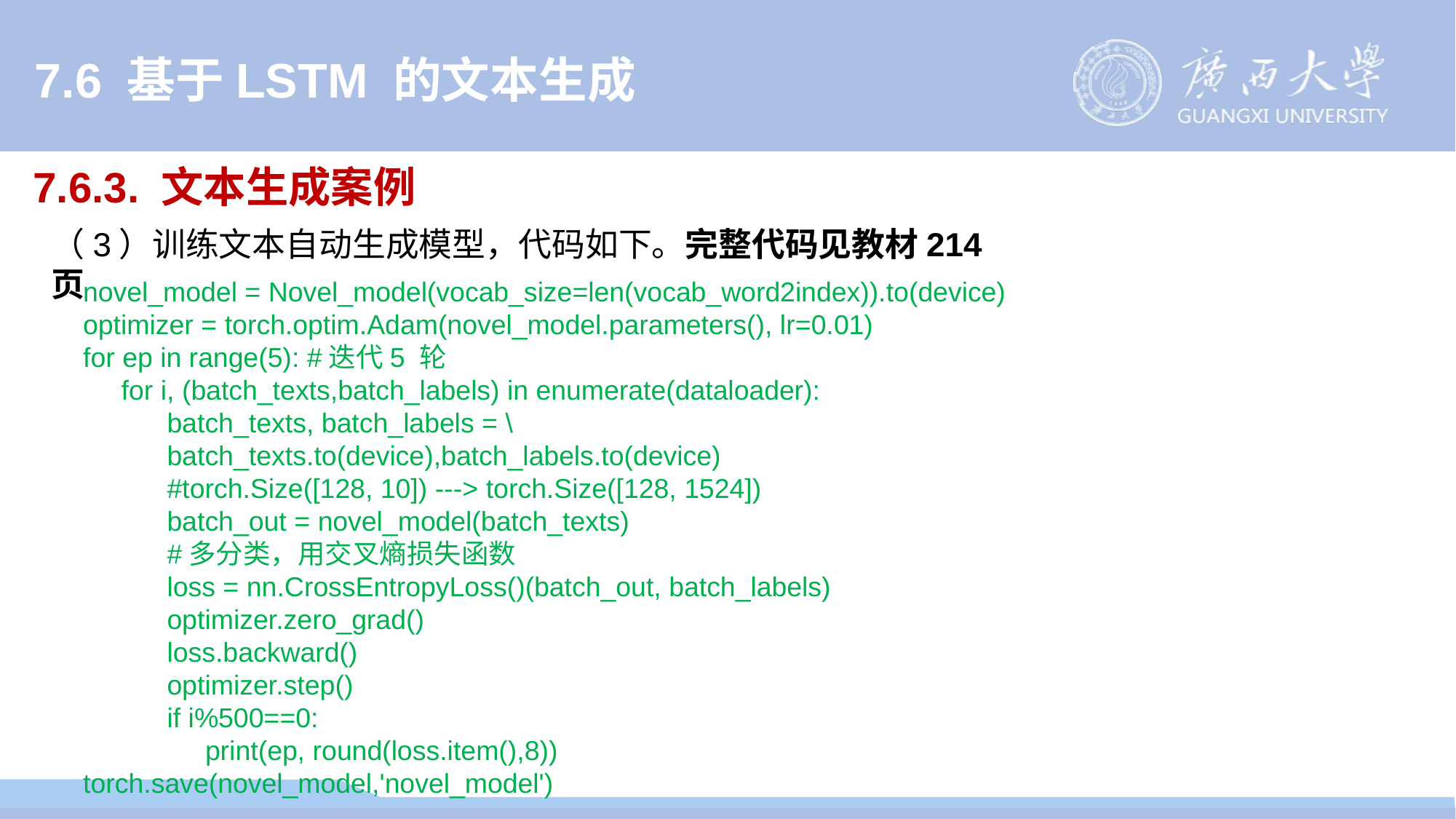

7.6 基于LSTM 的文本生成
7.6.3. 文本生成案例
（3）训练文本自动生成模型，代码如下。完整代码见教材214页
novel_model = Novel_model(vocab_size=len(vocab_word2index)).to(device)
optimizer = torch.optim.Adam(novel_model.parameters(), lr=0.01)
for ep in range(5): #迭代5 轮
     for i, (batch_texts,batch_labels) in enumerate(dataloader):
           batch_texts, batch_labels = \
           batch_texts.to(device),batch_labels.to(device)
           #torch.Size([128, 10]) ---> torch.Size([128, 1524])
           batch_out = novel_model(batch_texts)
           #多分类，用交叉熵损失函数
           loss = nn.CrossEntropyLoss()(batch_out, batch_labels)
           optimizer.zero_grad()
           loss.backward()
           optimizer.step()
           if i%500==0:
                print(ep, round(loss.item(),8))
torch.save(novel_model,'novel_model')